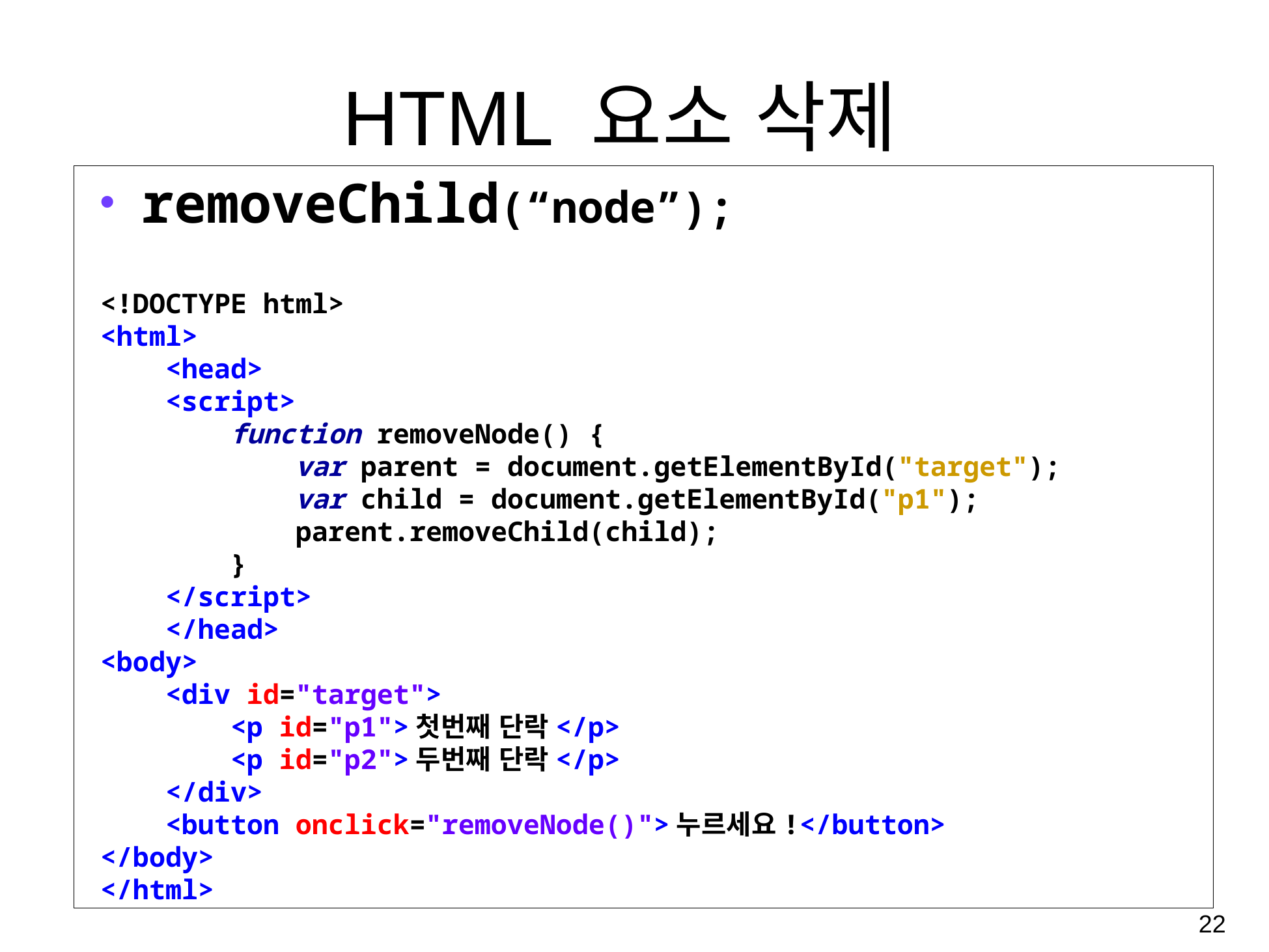

# HTML 요소 삭제
 removeChild(“node”);

<!DOCTYPE html>
<html>
    <head>
    <script>
        function removeNode() {
            var parent = document.getElementById("target");
            var child = document.getElementById("p1");
            parent.removeChild(child);
        }
    </script>
    </head>
<body>
    <div id="target">
        <p id="p1">첫번째 단락</p>
        <p id="p2">두번째 단락</p>
    </div>
    <button onclick="removeNode()">누르세요!</button>
</body>
</html>
22